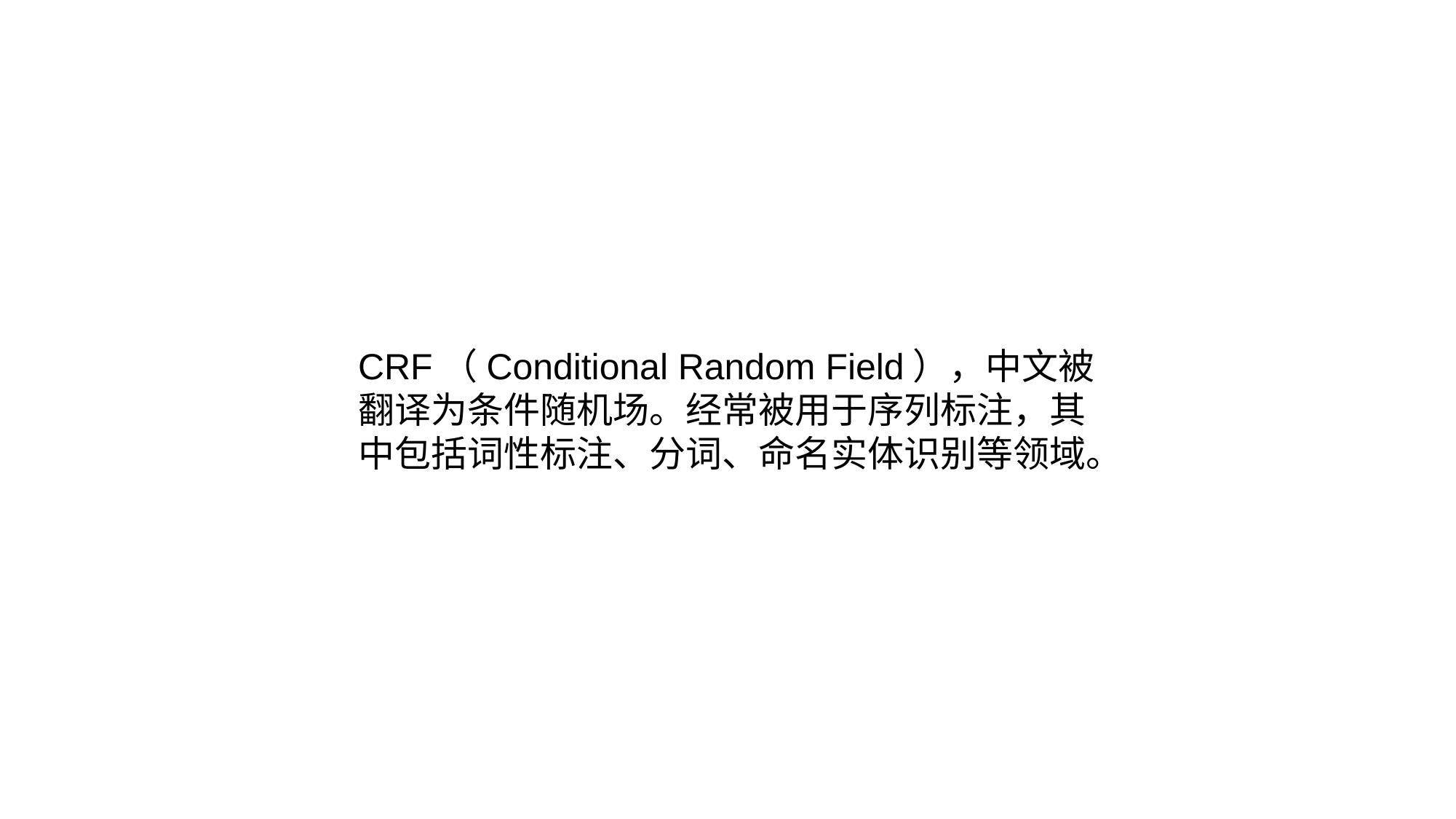

CRF（Conditional Random Field），中文被翻译为条件随机场。经常被用于序列标注，其中包括词性标注、分词、命名实体识别等领域。